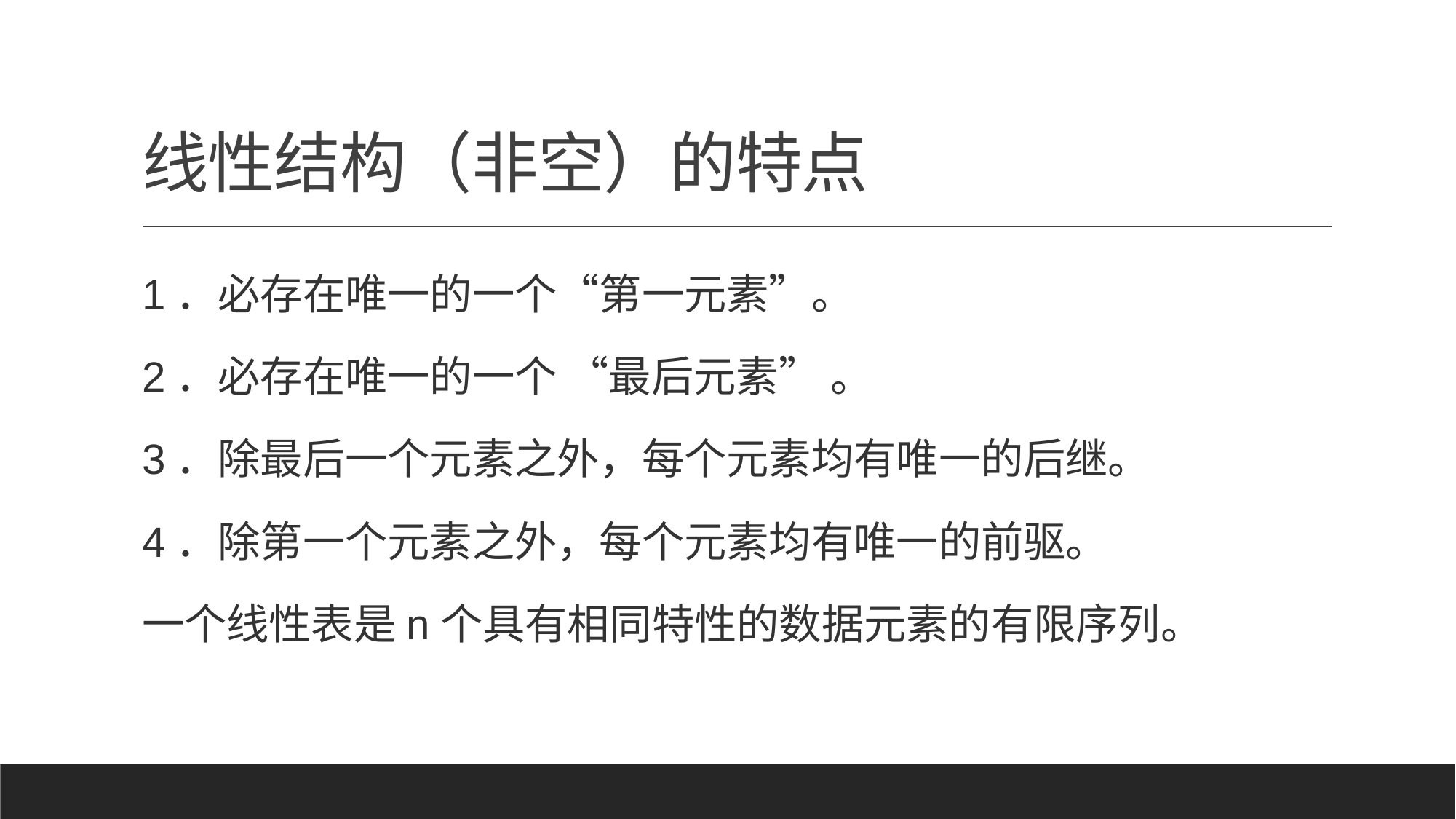

# 线性结构（非空）的特点
1．必存在唯一的一个“第一元素”。
2．必存在唯一的一个 “最后元素” 。
3．除最后一个元素之外，每个元素均有唯一的后继。
4．除第一个元素之外，每个元素均有唯一的前驱。
一个线性表是n个具有相同特性的数据元素的有限序列。